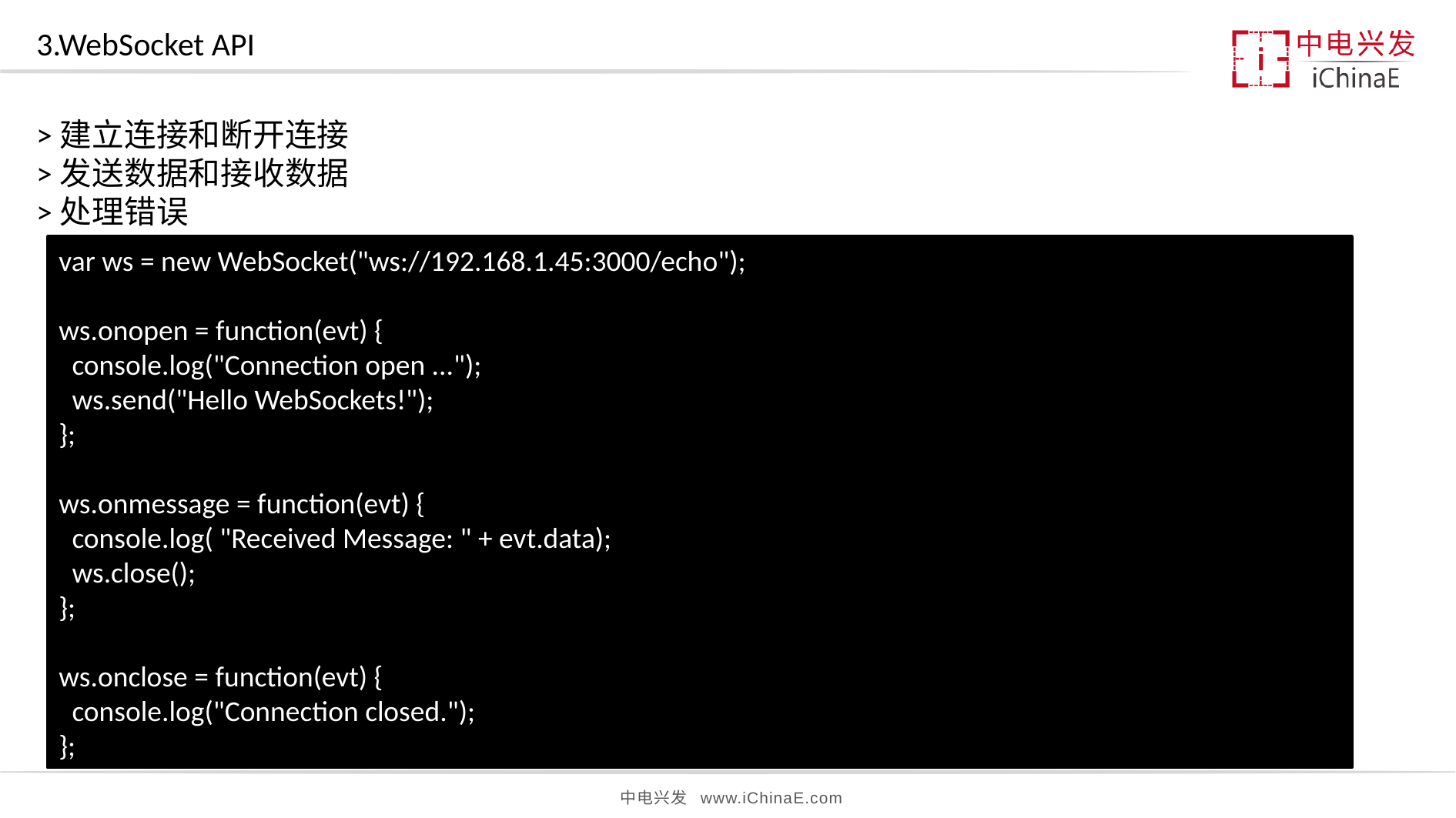

3.WebSocket API
>建立连接和断开连接
>发送数据和接收数据
>处理错误
var ws = new WebSocket("ws://192.168.1.45:3000/echo");

ws.onopen = function(evt) {
  console.log("Connection open ...");
  ws.send("Hello WebSockets!");
};

ws.onmessage = function(evt) {
  console.log( "Received Message: " + evt.data);
  ws.close();
};

ws.onclose = function(evt) {
  console.log("Connection closed.");
};